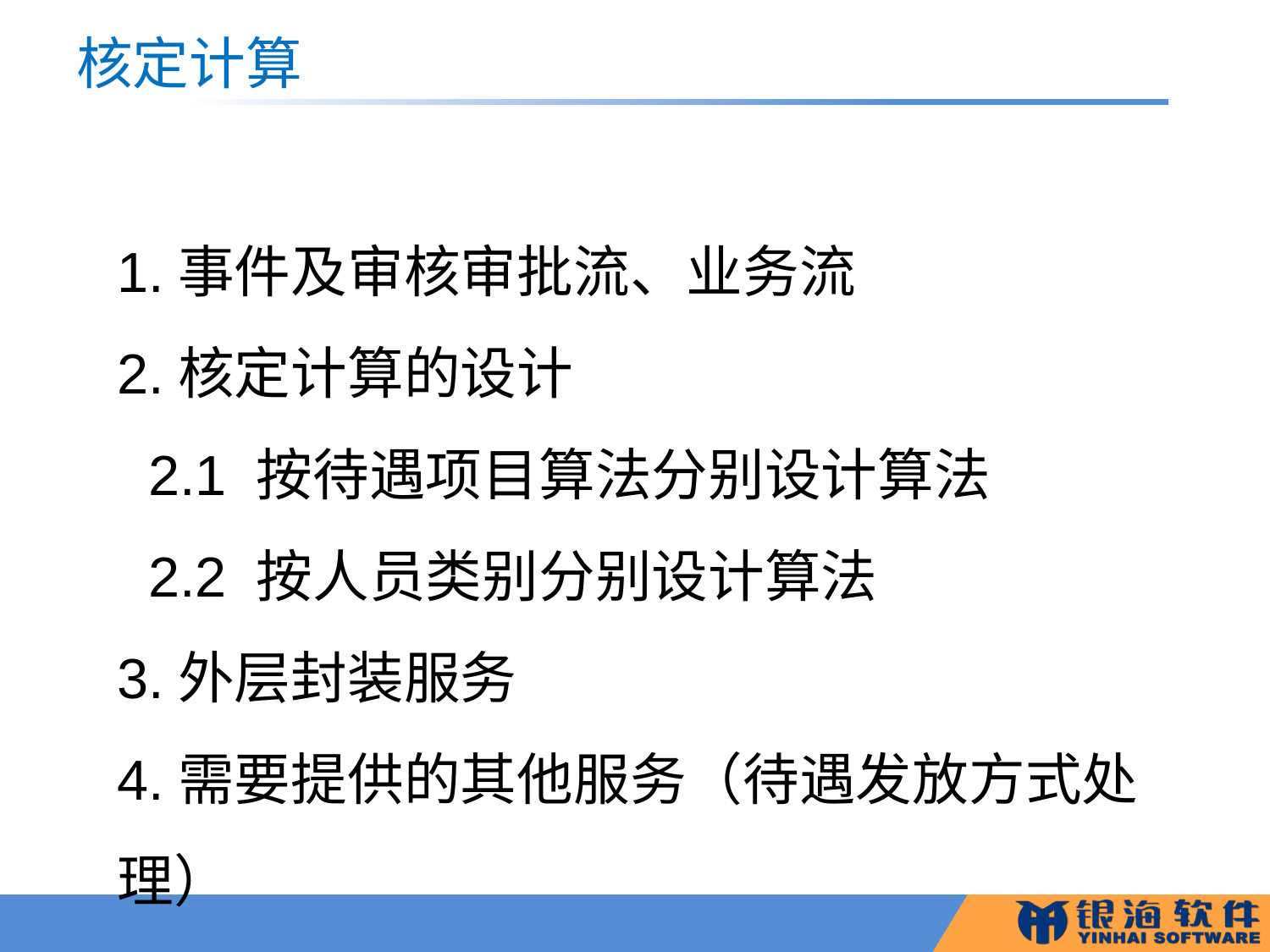

# 核定计算
1.事件及审核审批流、业务流
2.核定计算的设计
  2.1 按待遇项目算法分别设计算法
  2.2 按人员类别分别设计算法
3.外层封装服务
4.需要提供的其他服务（待遇发放方式处理）